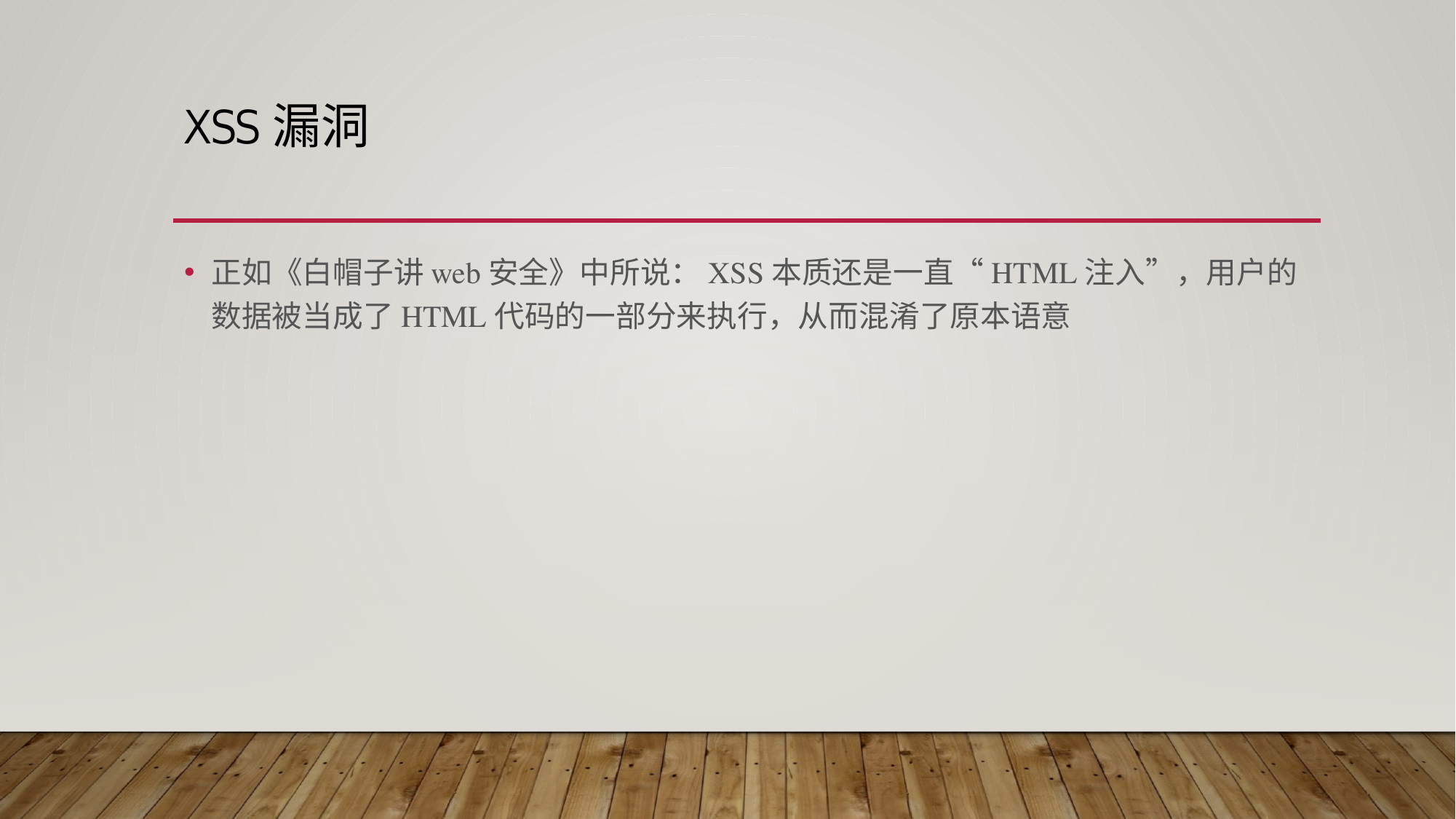

# Xss漏洞
正如《白帽子讲web安全》中所说：XSS本质还是一直“HTML注入”，用户的数据被当成了HTML代码的一部分来执行，从而混淆了原本语意